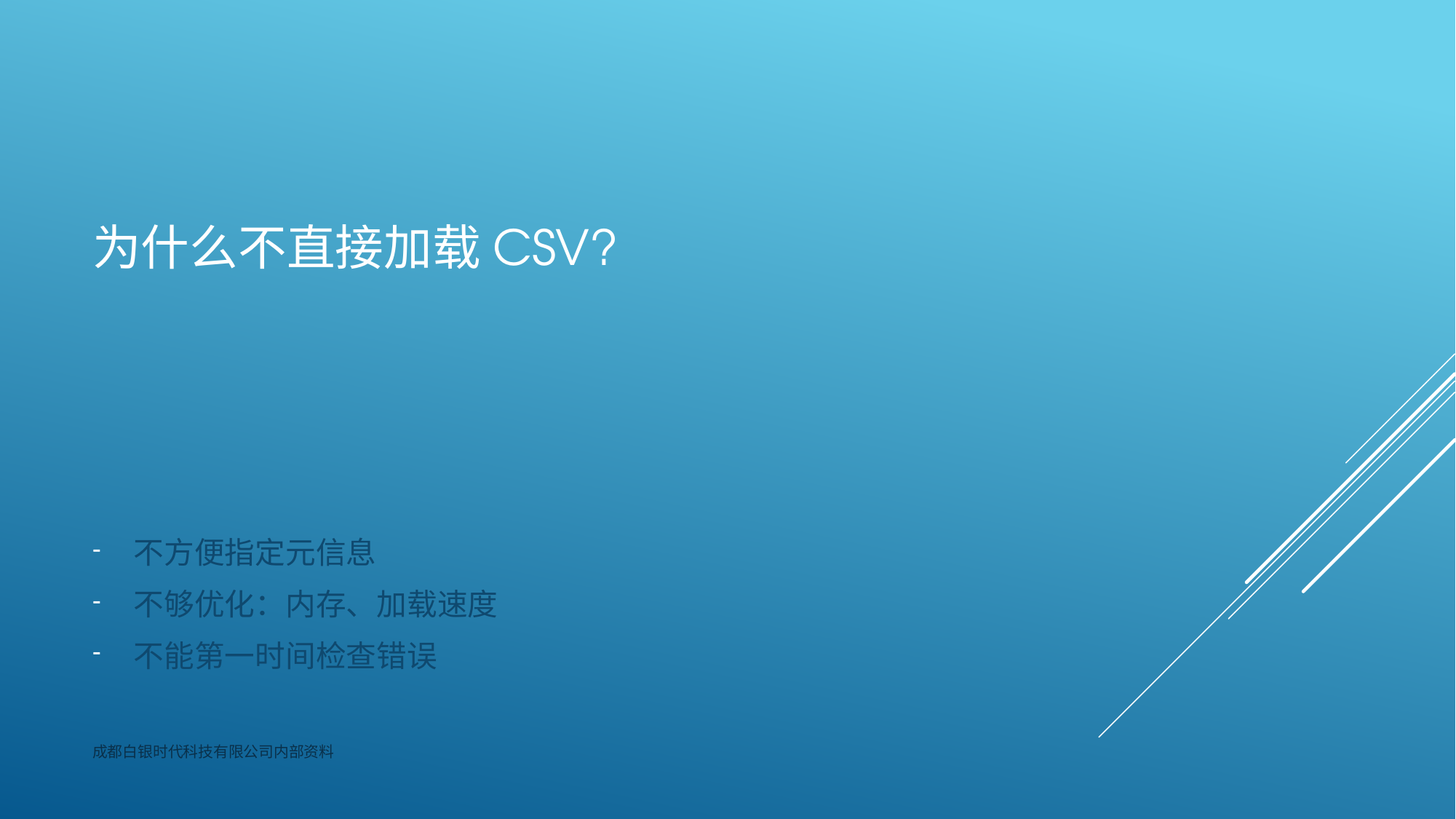

# 为什么不直接加载csv?
不方便指定元信息
不够优化：内存、加载速度
不能第一时间检查错误
成都白银时代科技有限公司内部资料